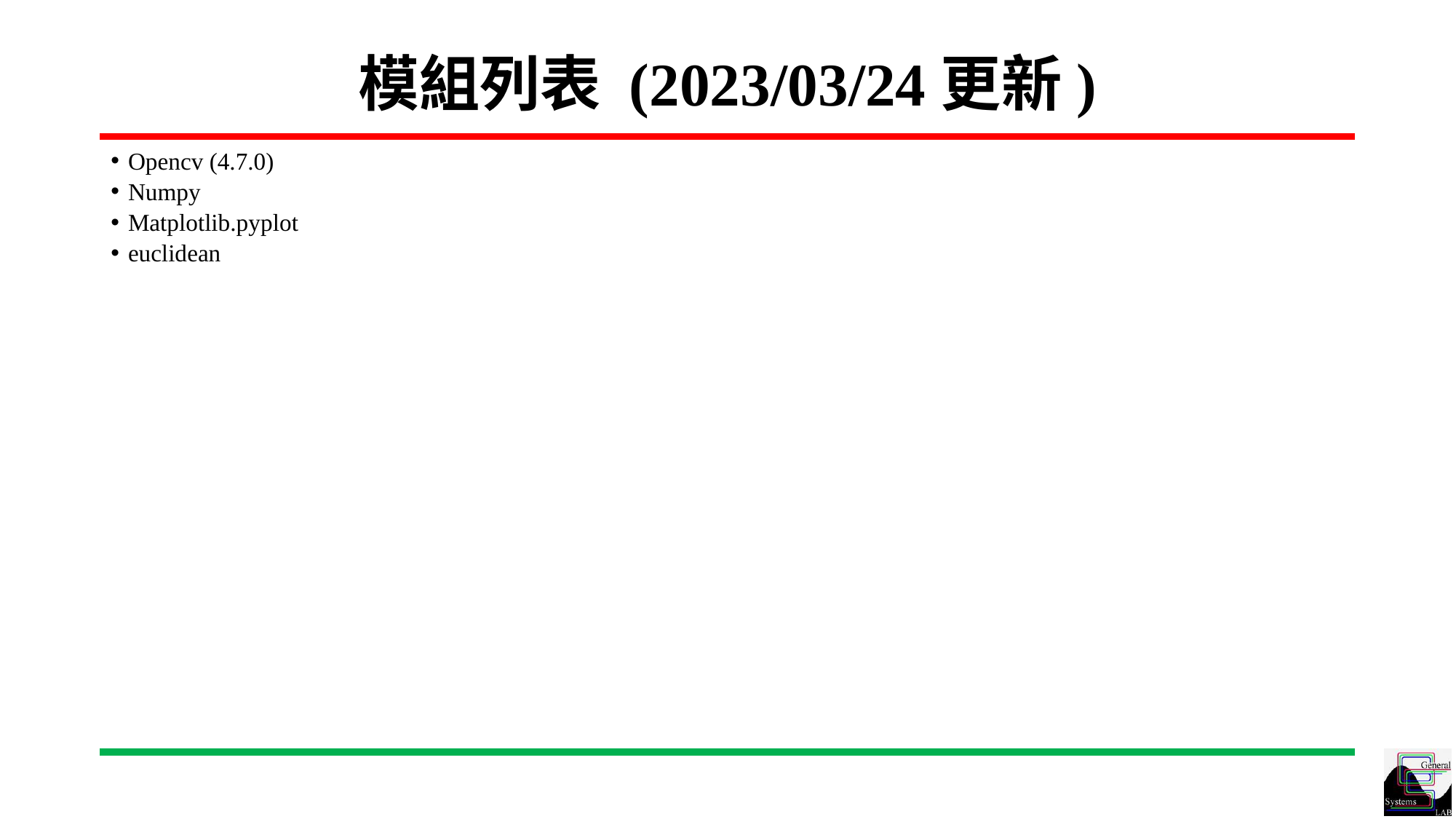

# 模組列表 (2023/03/24更新)
Opencv (4.7.0)
Numpy
Matplotlib.pyplot
euclidean